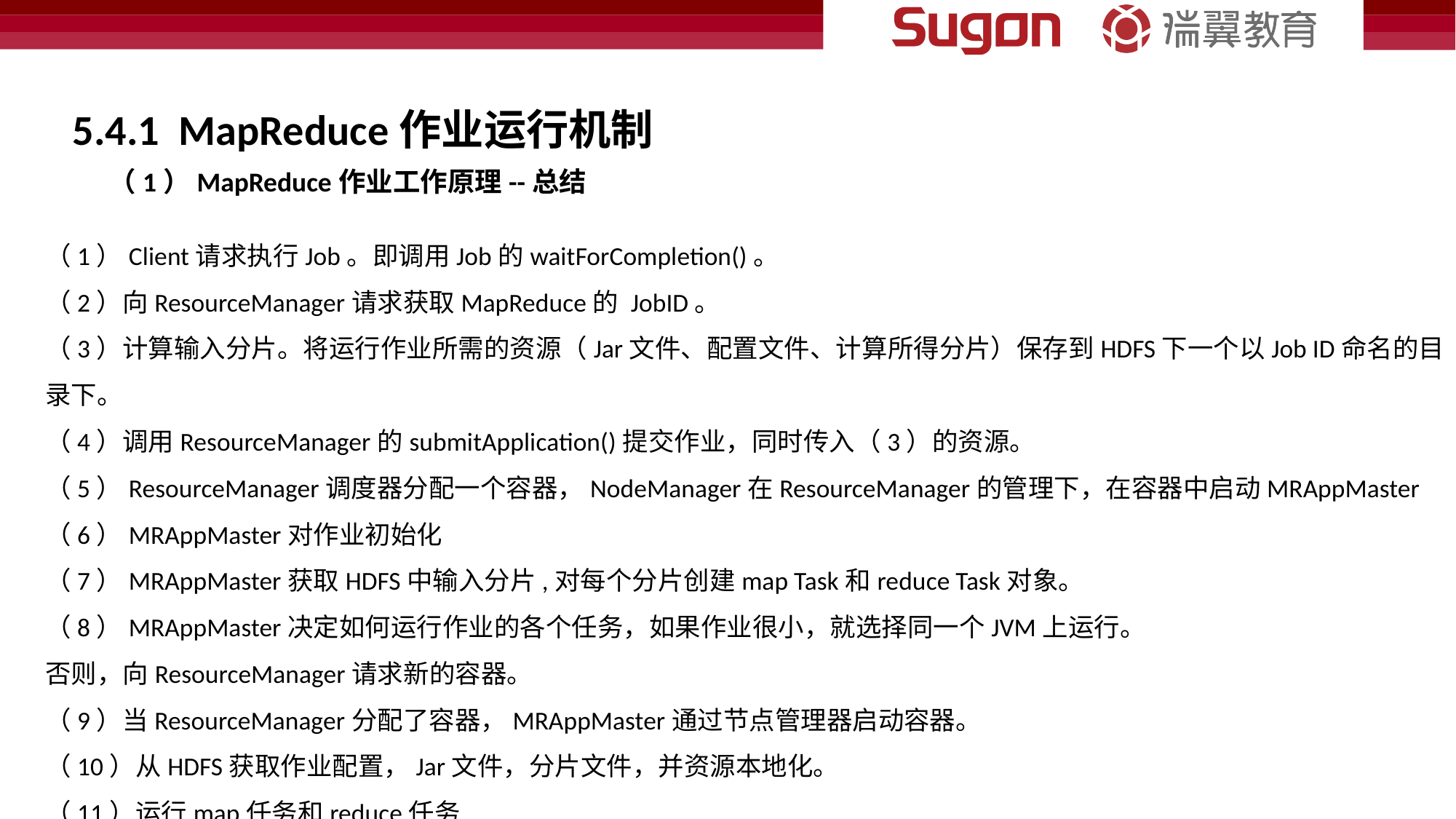

5.4.1  MapReduce作业运行机制
（1）MapReduce作业工作原理--总结
（1）Client请求执行Job。即调用Job的waitForCompletion()。
（2）向ResourceManager请求获取MapReduce的 JobID。
（3）计算输入分片。将运行作业所需的资源（Jar文件、配置文件、计算所得分片）保存到HDFS下一个以Job ID命名的目录下。
（4）调用ResourceManager的submitApplication()提交作业，同时传入（3）的资源。
（5）ResourceManager调度器分配一个容器，NodeManager在ResourceManager的管理下，在容器中启动MRAppMaster
（6）MRAppMaster对作业初始化
（7）MRAppMaster获取HDFS中输入分片,对每个分片创建map Task和reduce Task对象。
（8）MRAppMaster决定如何运行作业的各个任务，如果作业很小，就选择同一个JVM上运行。
否则，向ResourceManager请求新的容器。
（9）当ResourceManager分配了容器，MRAppMaster通过节点管理器启动容器。
（10）从HDFS获取作业配置，Jar文件，分片文件，并资源本地化。
（11）运行map任务和reduce任务